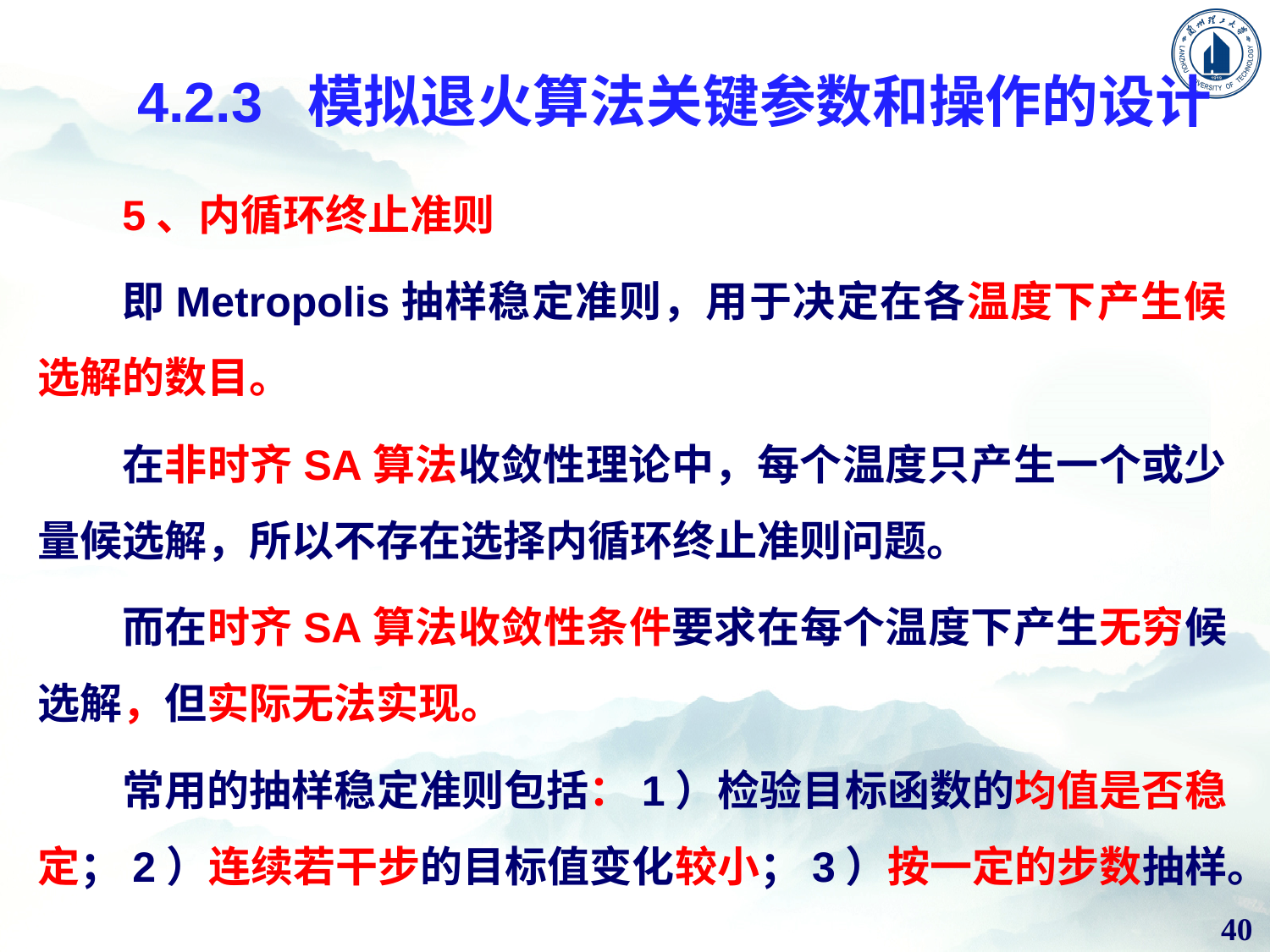

4.2.3  模拟退火算法关键参数和操作的设计
5、内循环终止准则
即Metropolis抽样稳定准则，用于决定在各温度下产生候选解的数目。
在非时齐SA算法收敛性理论中，每个温度只产生一个或少量候选解，所以不存在选择内循环终止准则问题。
而在时齐SA算法收敛性条件要求在每个温度下产生无穷候选解，但实际无法实现。
常用的抽样稳定准则包括：1）检验目标函数的均值是否稳定；2）连续若干步的目标值变化较小；3）按一定的步数抽样。
40